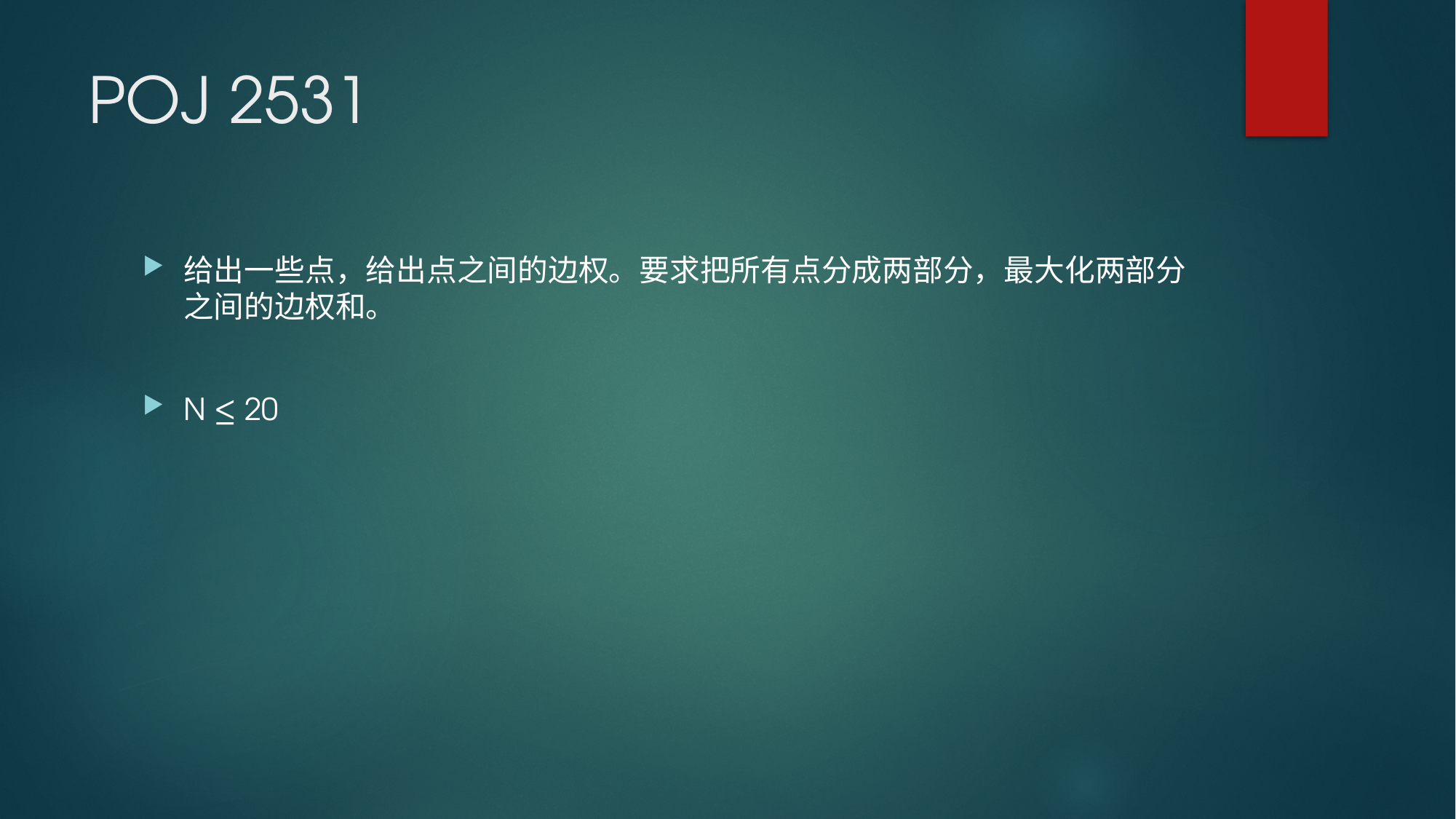

# POJ 2531
给出一些点，给出点之间的边权。要求把所有点分成两部分，最大化两部分之间的边权和。

N ≤ 20